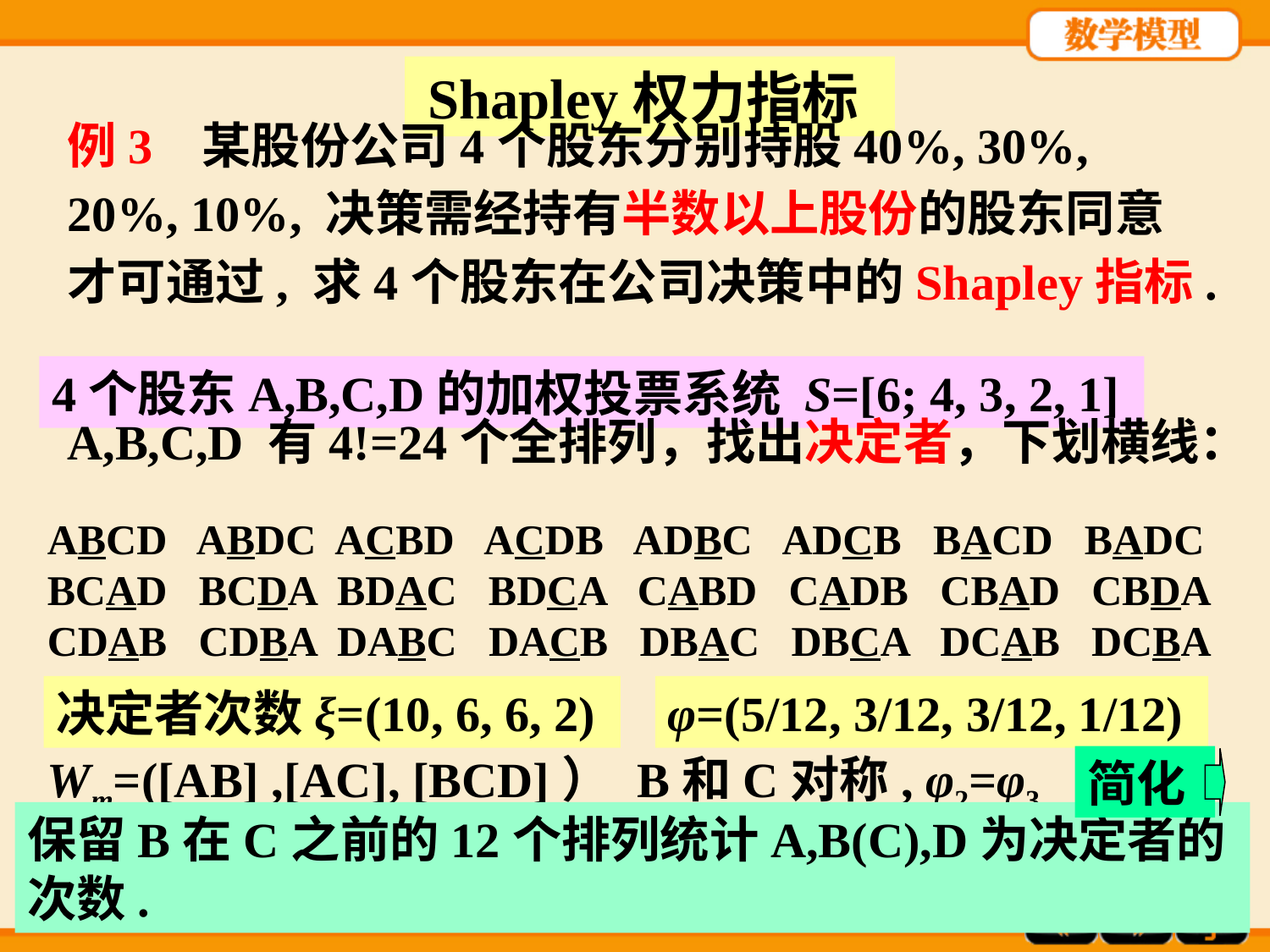

Shapley权力指标
例3   某股份公司4个股东分别持股40%, 30%, 20%, 10%, 决策需经持有半数以上股份的股东同意才可通过, 求4个股东在公司决策中的Shapley指标.
4个股东A,B,C,D的加权投票系统 S=[6; 4, 3, 2, 1]
A,B,C,D 有4!=24个全排列，找出决定者，下划横线：
ABCD   ABDC  ACBD   ACDB   ADBC   ADCB   BACD   BADC BCAD   BCDA  BDAC   BDCA   CABD   CADB   CBAD   CBDA CDAB   CDBA  DABC   DACB   DBAC   DBCA   DCAB   DCBA
决定者次数ξ=(10, 6, 6, 2)
φ=(5/12, 3/12, 3/12, 1/12)
Wm=([AB] ,[AC], [BCD]）
B和C对称, φ2=φ3
简化

保留B在C之前的12个排列统计A,B(C),D为决定者的次数.